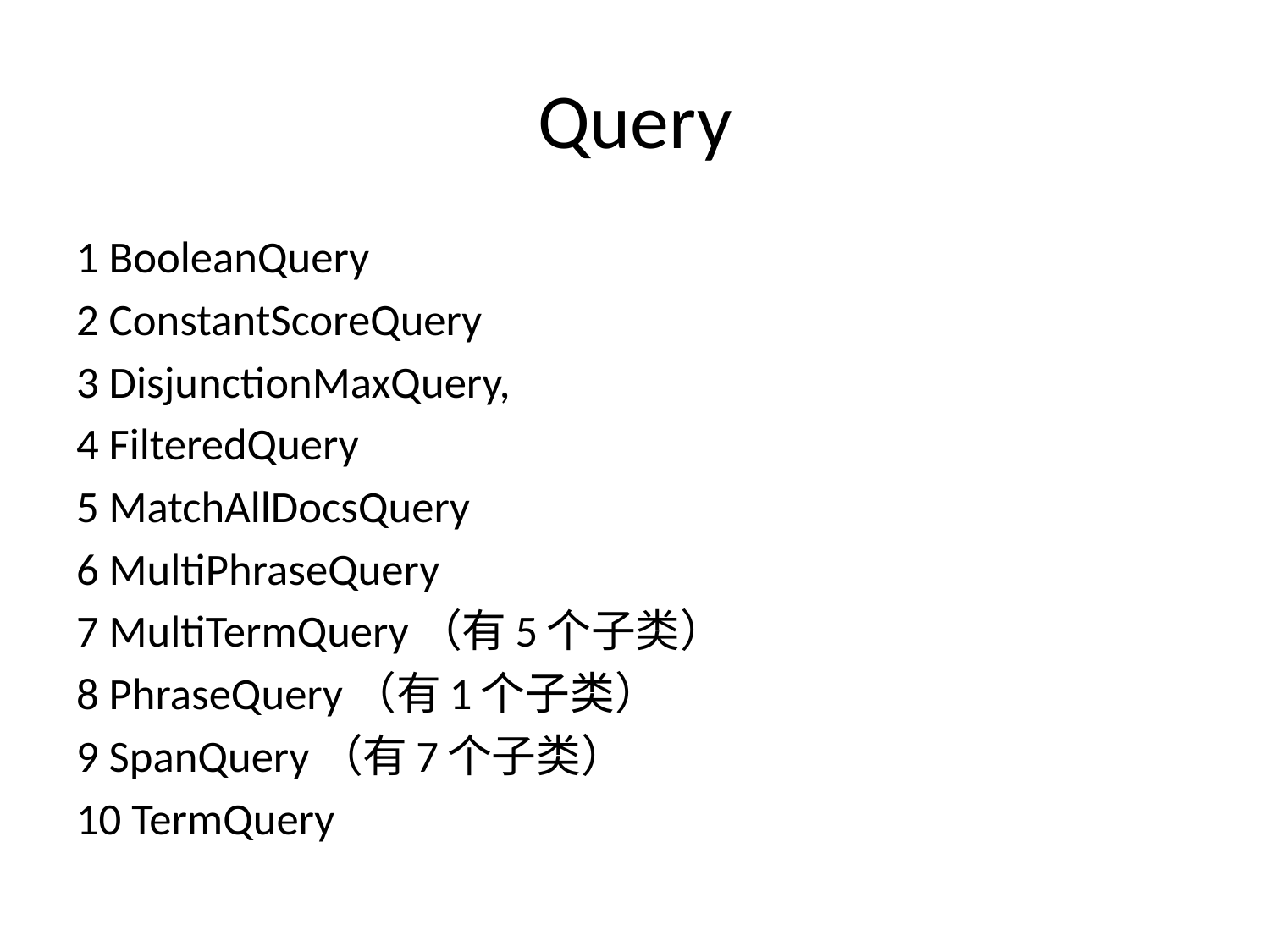

# Query
1 BooleanQuery
2 ConstantScoreQuery
3 DisjunctionMaxQuery,
4 FilteredQuery
5 MatchAllDocsQuery
6 MultiPhraseQuery
7 MultiTermQuery（有5个子类）
8 PhraseQuery（有1个子类）
9 SpanQuery（有7个子类）
10 TermQuery